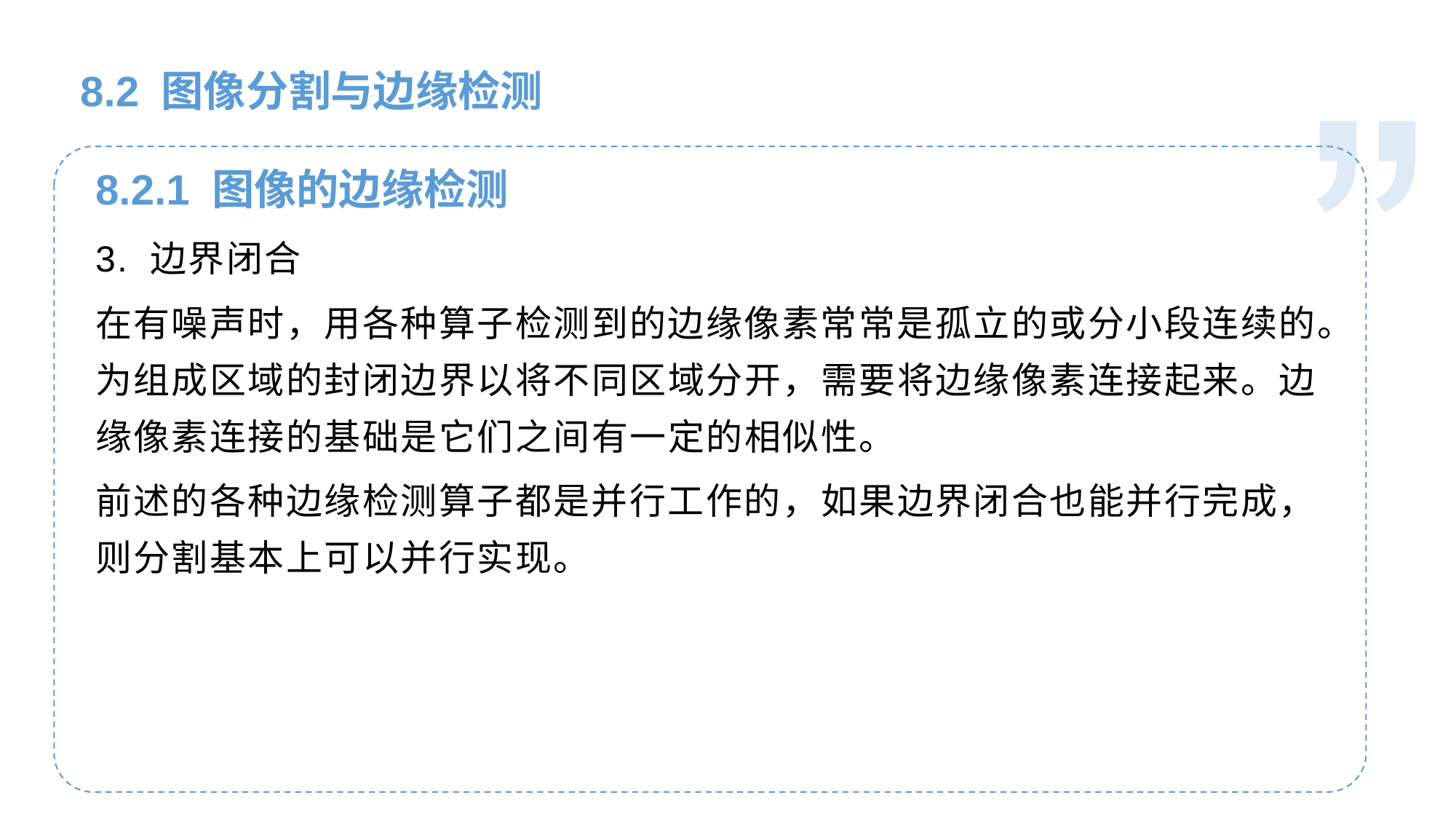

人工智能基础
8.2 图像分割与边缘检测

8.2.1 图像的边缘检测
3. 边界闭合
在有噪声时，用各种算子检测到的边缘像素常常是孤立的或分小段连续的。为组成区域的封闭边界以将不同区域分开，需要将边缘像素连接起来。边缘像素连接的基础是它们之间有一定的相似性。
前述的各种边缘检测算子都是并行工作的，如果边界闭合也能并行完成，则分割基本上可以并行实现。